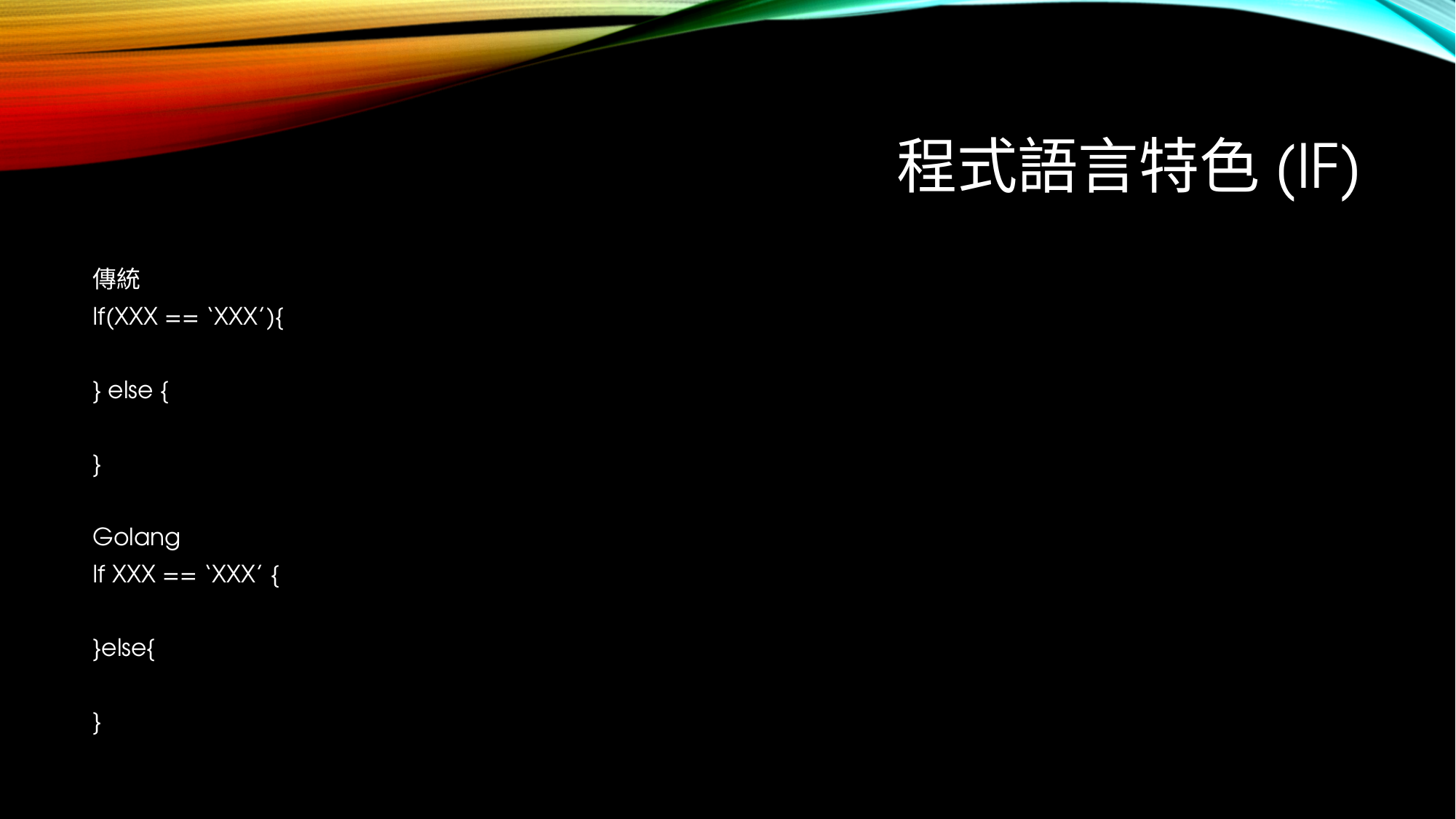

# 程式語言特色(IF)
傳統
If(XXX == ‘XXX’){

} else {

}

Golang
If XXX == ‘XXX’ {

}else{

}